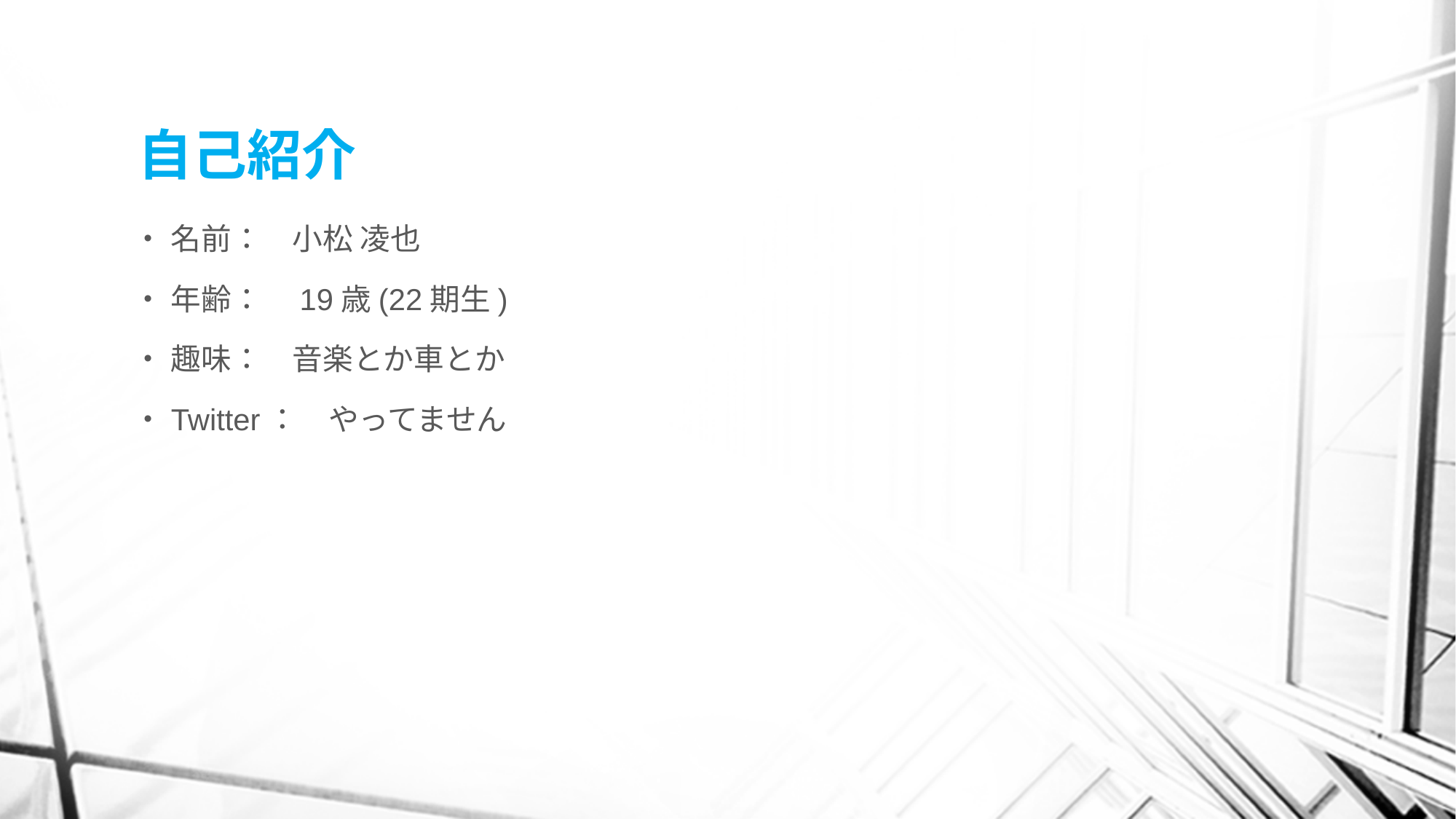

# 自己紹介
名前：　小松 凌也
年齢：　19歳(22期生)
趣味：　音楽とか車とか
Twitter：　やってません